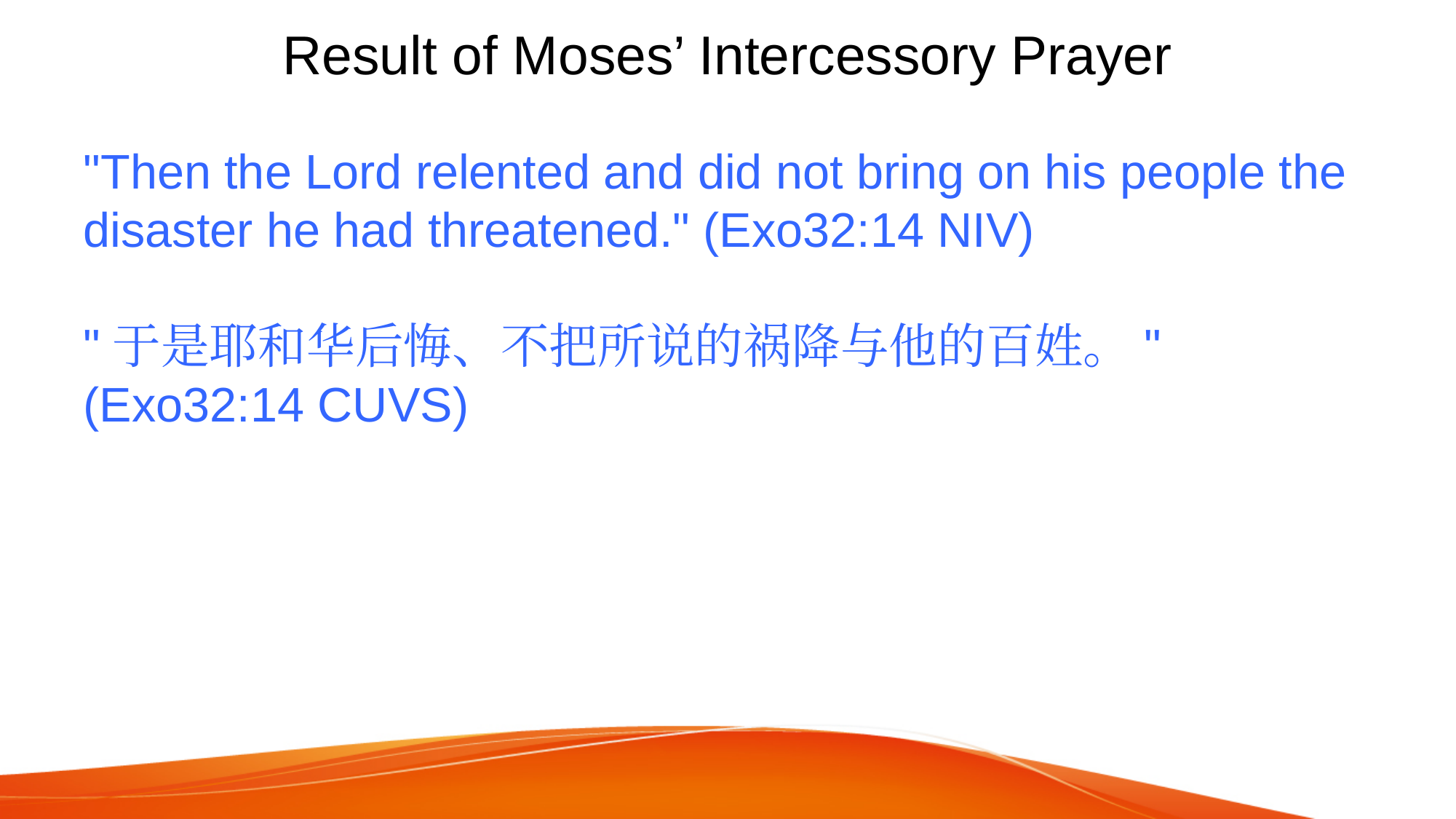

# Result of Moses’ Intercessory Prayer
"Then the Lord relented and did not bring on his people the disaster he had threatened." (Exo32:14 NIV)

"于是耶和华后悔、不把所说的祸降与他的百姓。" (Exo32:14 CUVS)